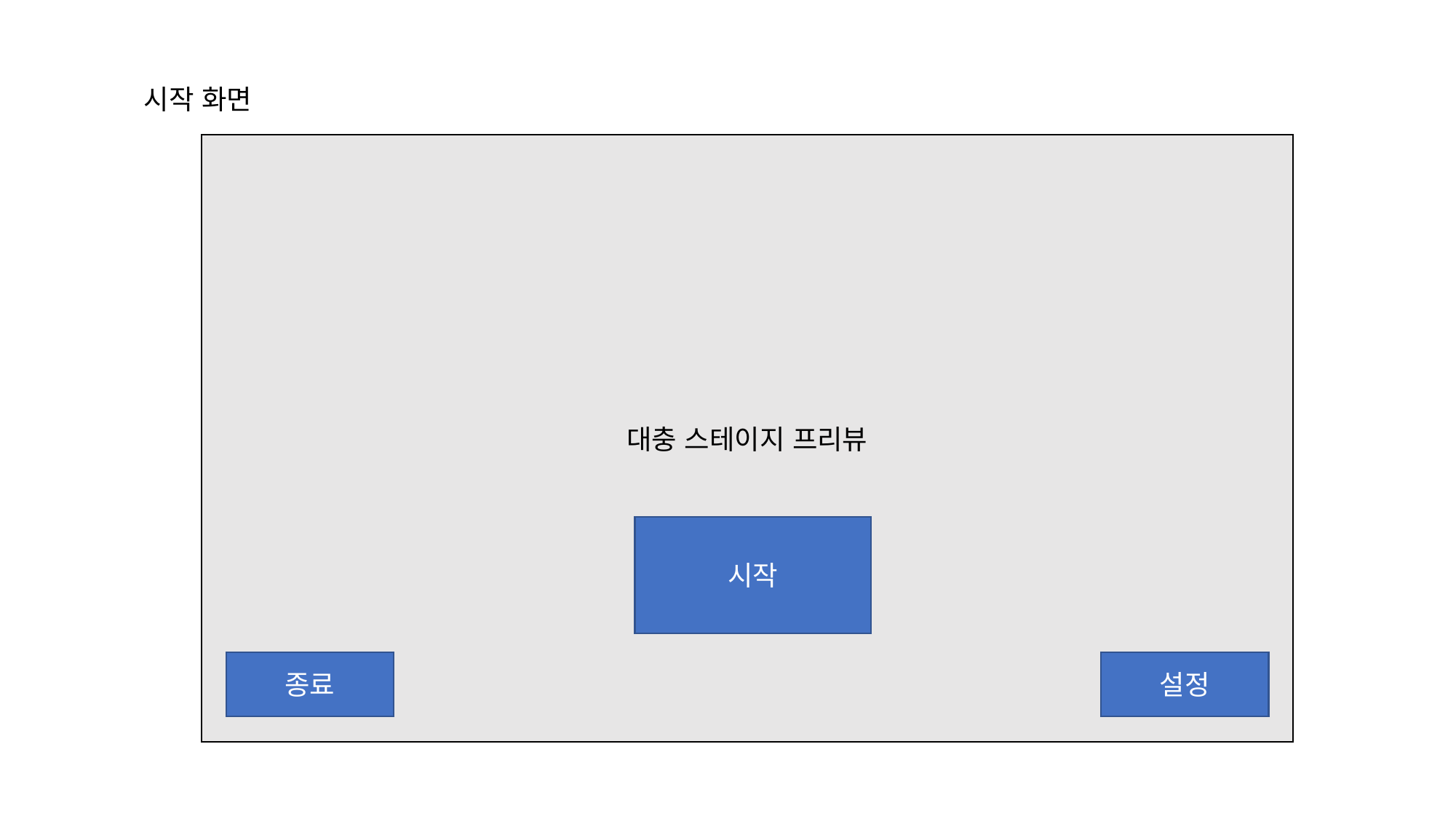

시작 화면
대충 스테이지 프리뷰
시작
종료
설정